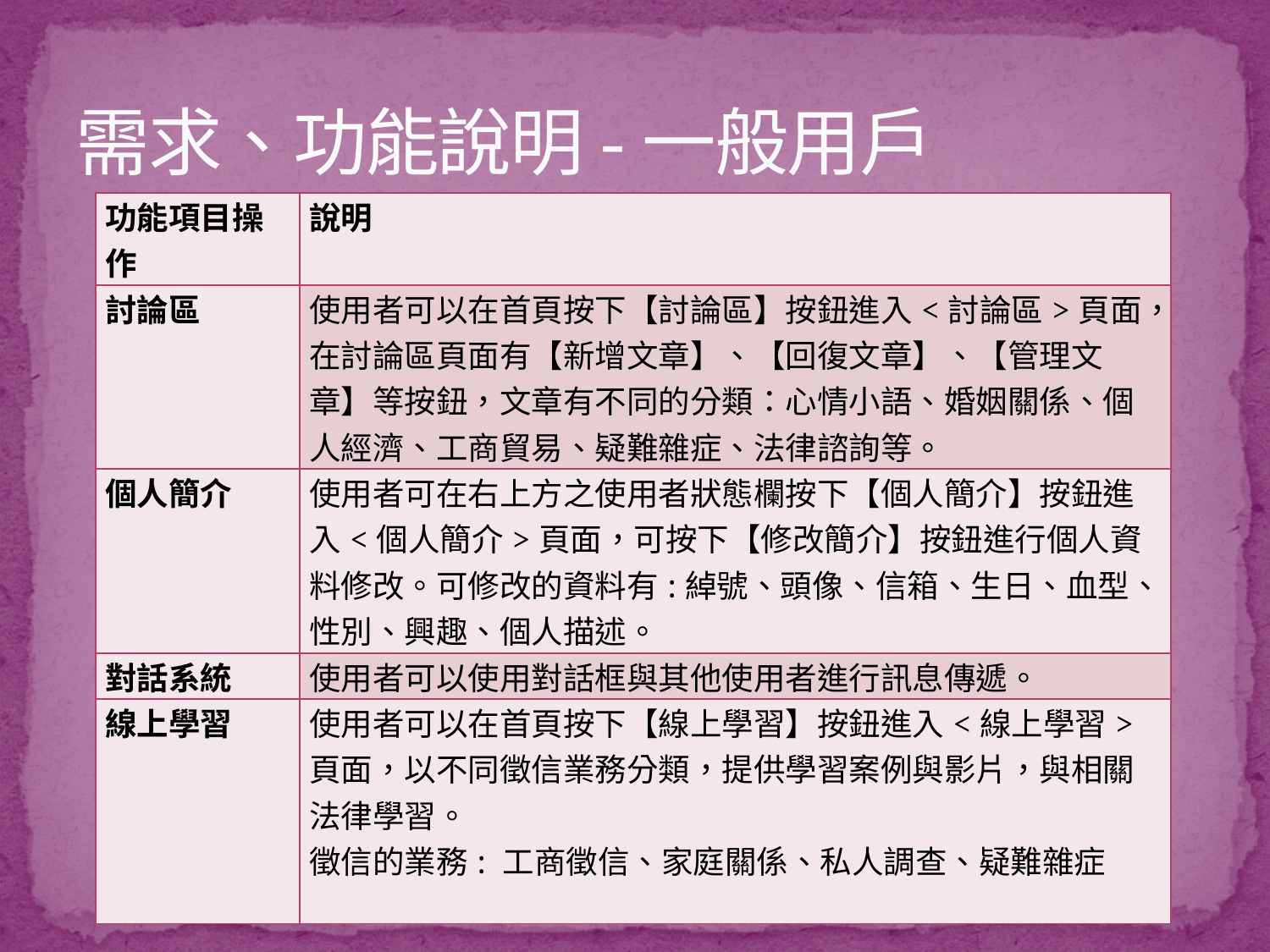

# 需求、功能說明-一般用戶
| 功能項目操作 | 說明 |
| --- | --- |
| 討論區 | 使用者可以在首頁按下【討論區】按鈕進入<討論區>頁面，在討論區頁面有【新增文章】、【回復文章】、【管理文章】等按鈕，文章有不同的分類：心情小語、婚姻關係、個人經濟、工商貿易、疑難雜症、法律諮詢等。 |
| 個人簡介 | 使用者可在右上方之使用者狀態欄按下【個人簡介】按鈕進入<個人簡介>頁面，可按下【修改簡介】按鈕進行個人資料修改。可修改的資料有:綽號、頭像、信箱、生日、血型、性別、興趣、個人描述。 |
| 對話系統 | 使用者可以使用對話框與其他使用者進行訊息傳遞。 |
| 線上學習 | 使用者可以在首頁按下【線上學習】按鈕進入<線上學習>頁面，以不同徵信業務分類，提供學習案例與影片，與相關法律學習。 徵信的業務: 工商徵信、家庭關係、私人調查、疑難雜症 |